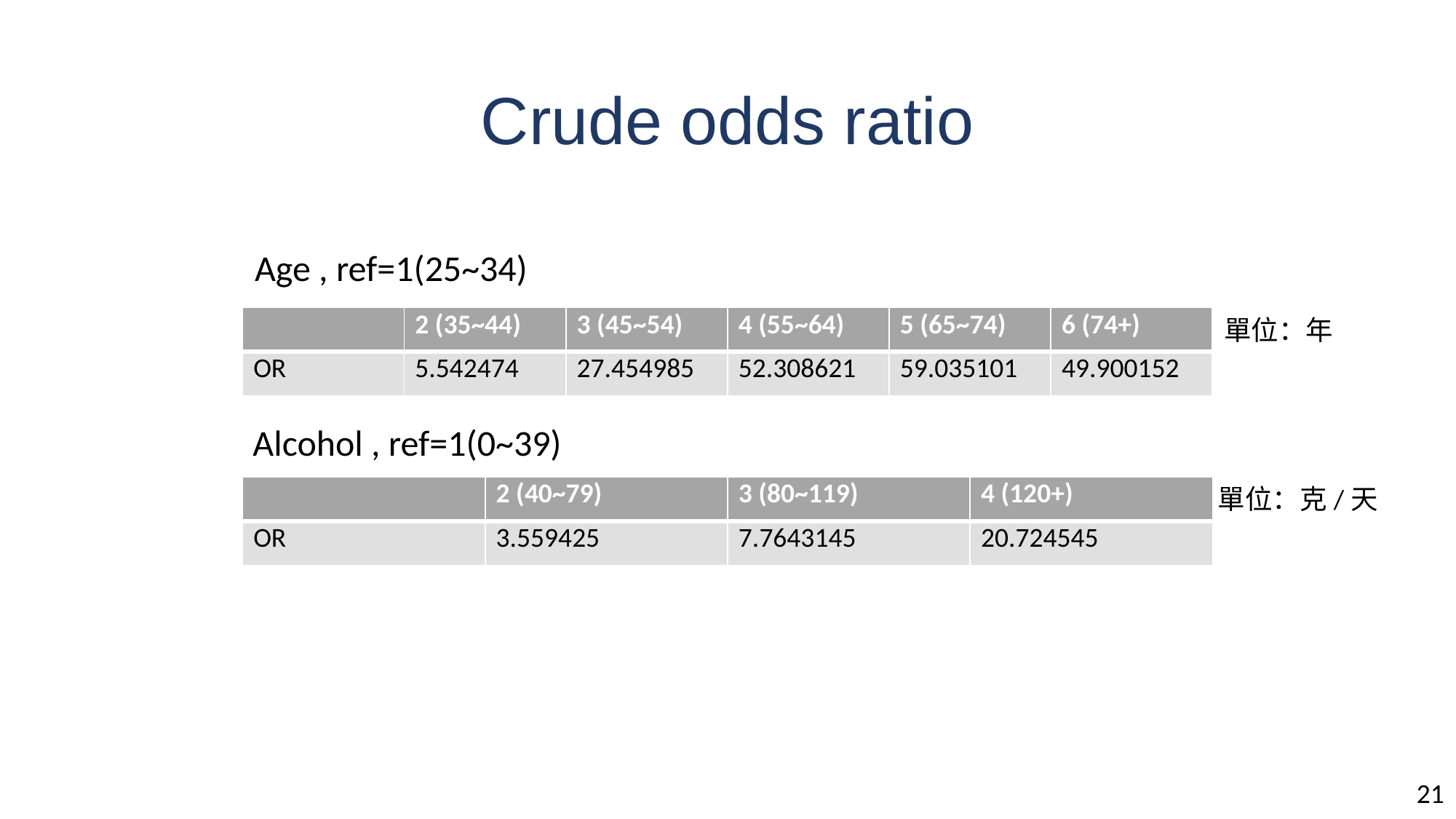

# Crude odds ratio
Age , ref=1(25~34)
|  | 2 (35~44) | 3 (45~54) | 4 (55~64) | 5 (65~74) | 6 (74+) |
| --- | --- | --- | --- | --- | --- |
| OR | 5.542474 | 27.454985 | 52.308621 | 59.035101 | 49.900152 |
單位：年
Alcohol , ref=1(0~39)
|  | 2 (40~79) | 3 (80~119) | 4 (120+) |
| --- | --- | --- | --- |
| OR | 3.559425 | 7.7643145 | 20.724545 |
單位：克/天
21